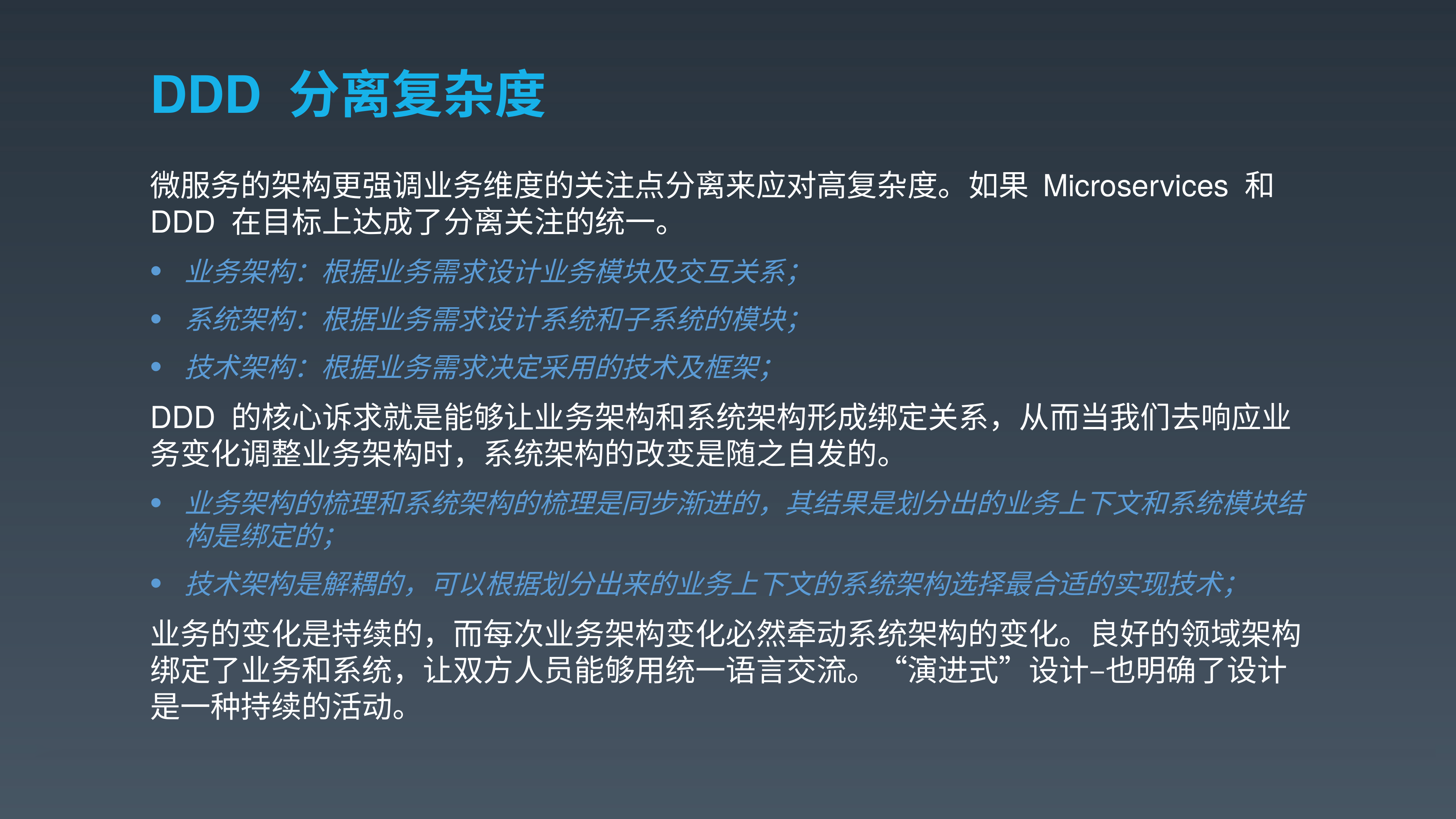

# DDD 分离复杂度
微服务的架构更强调业务维度的关注点分离来应对高复杂度。如果 Microservices 和DDD 在目标上达成了分离关注的统一。
业务架构：根据业务需求设计业务模块及交互关系；
系统架构：根据业务需求设计系统和子系统的模块；
技术架构：根据业务需求决定采用的技术及框架；
DDD 的核心诉求就是能够让业务架构和系统架构形成绑定关系，从而当我们去响应业务变化调整业务架构时，系统架构的改变是随之自发的。
业务架构的梳理和系统架构的梳理是同步渐进的，其结果是划分出的业务上下文和系统模块结构是绑定的；
技术架构是解耦的，可以根据划分出来的业务上下文的系统架构选择最合适的实现技术；
业务的变化是持续的，而每次业务架构变化必然牵动系统架构的变化。良好的领域架构绑定了业务和系统，让双方人员能够用统一语言交流。“演进式”设计–也明确了设计是一种持续的活动。